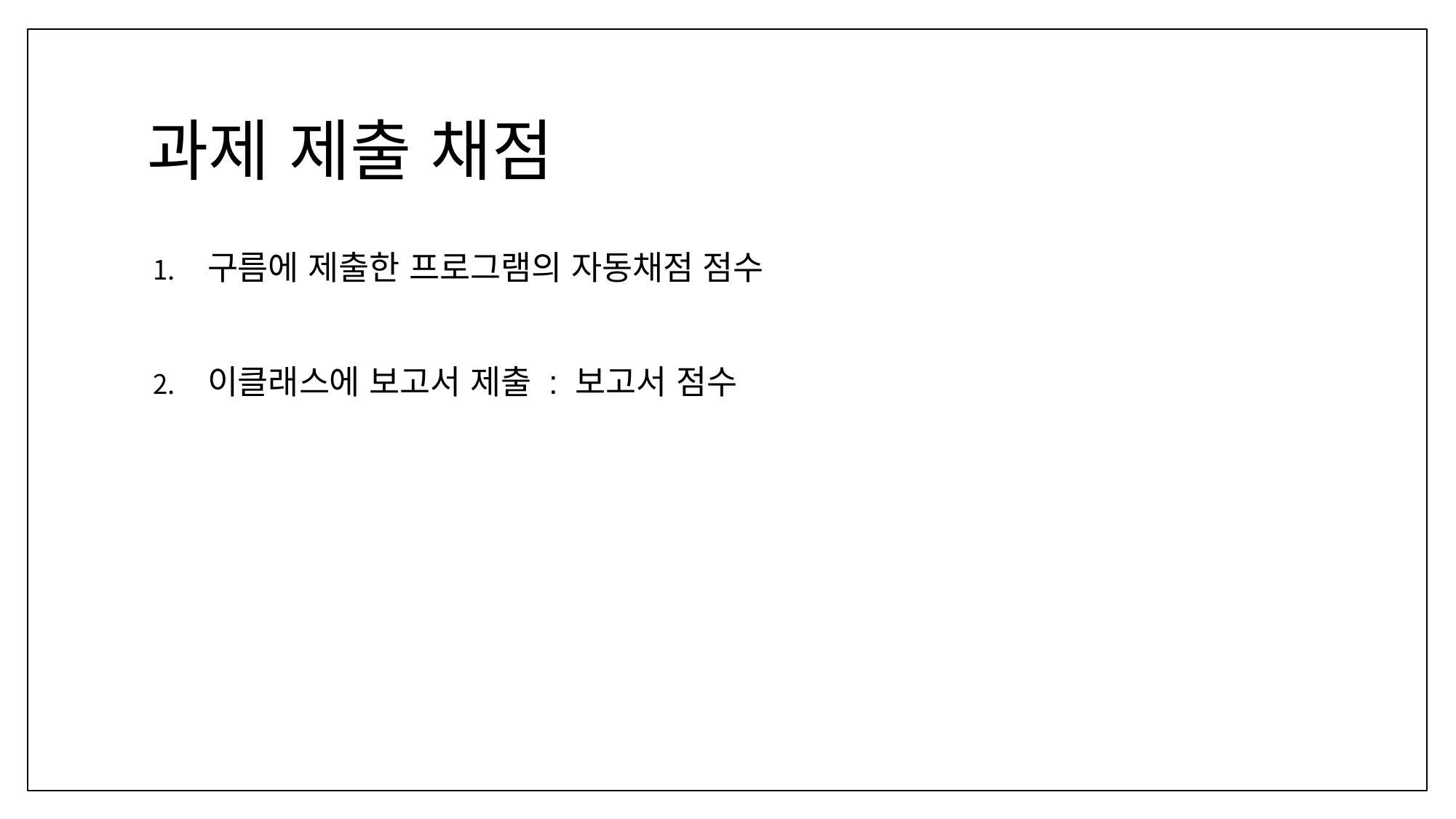

# 과제 제출 채점
구름에 제출한 프로그램의 자동채점 점수

이클래스에 보고서 제출 : 보고서 점수